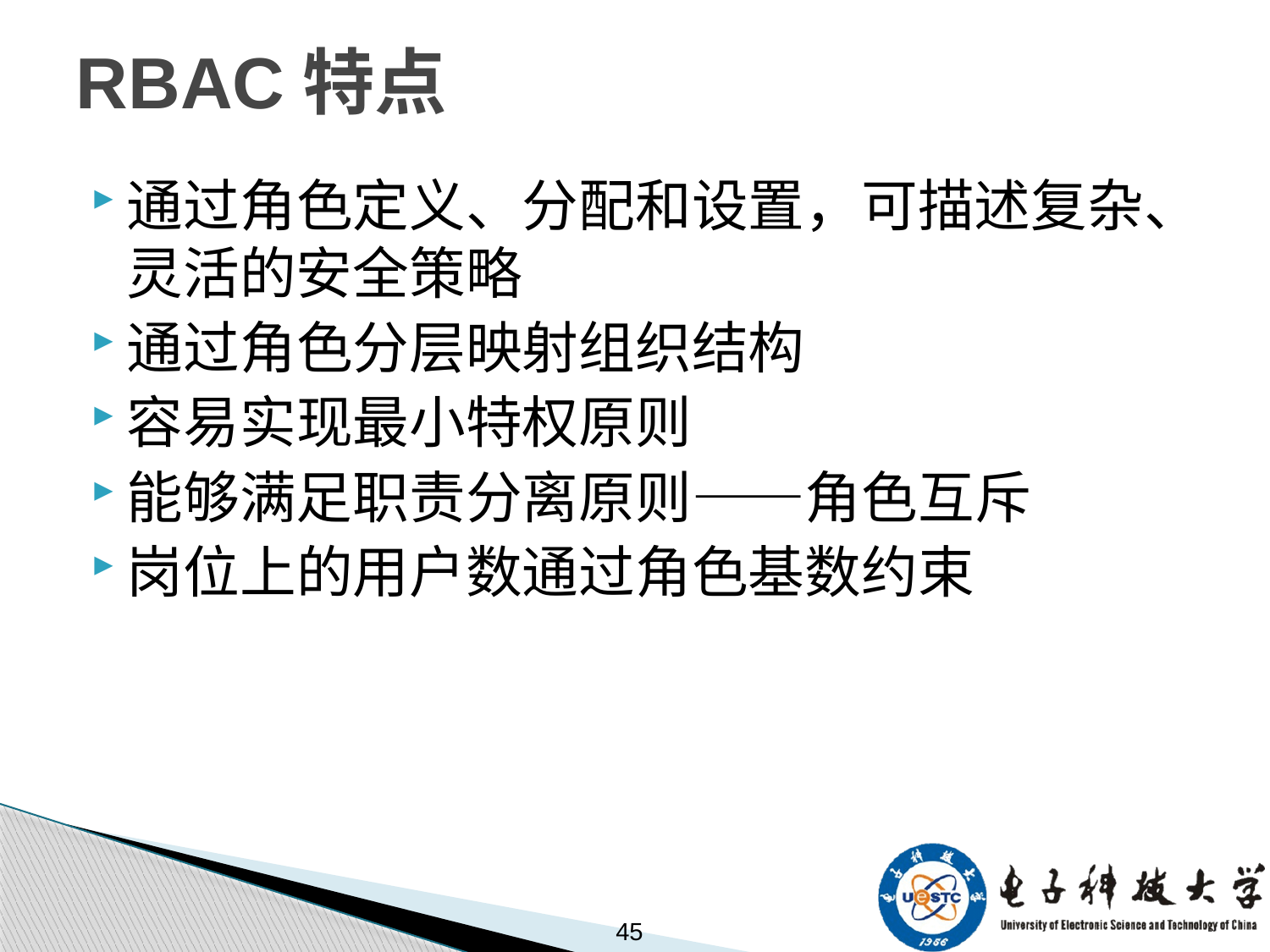

# RBAC特点
通过角色定义、分配和设置，可描述复杂、灵活的安全策略
通过角色分层映射组织结构
容易实现最小特权原则
能够满足职责分离原则——角色互斥
岗位上的用户数通过角色基数约束

45